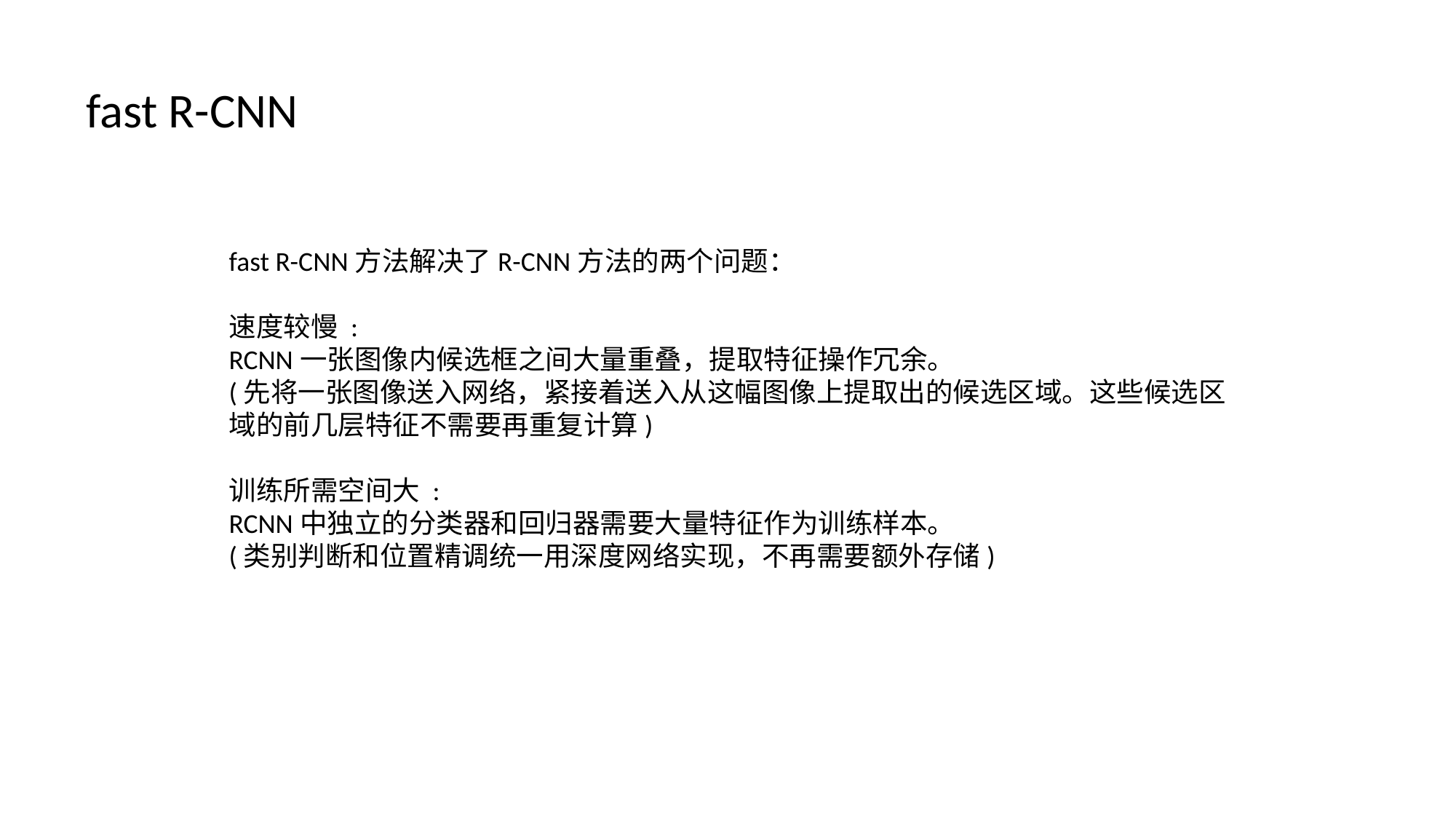

fast R-CNN
fast R-CNN方法解决了R-CNN方法的两个问题：

速度较慢 :
RCNN一张图像内候选框之间大量重叠，提取特征操作冗余。
(先将一张图像送入网络，紧接着送入从这幅图像上提取出的候选区域。这些候选区域的前几层特征不需要再重复计算)

训练所需空间大 :
RCNN中独立的分类器和回归器需要大量特征作为训练样本。
(类别判断和位置精调统一用深度网络实现，不再需要额外存储)